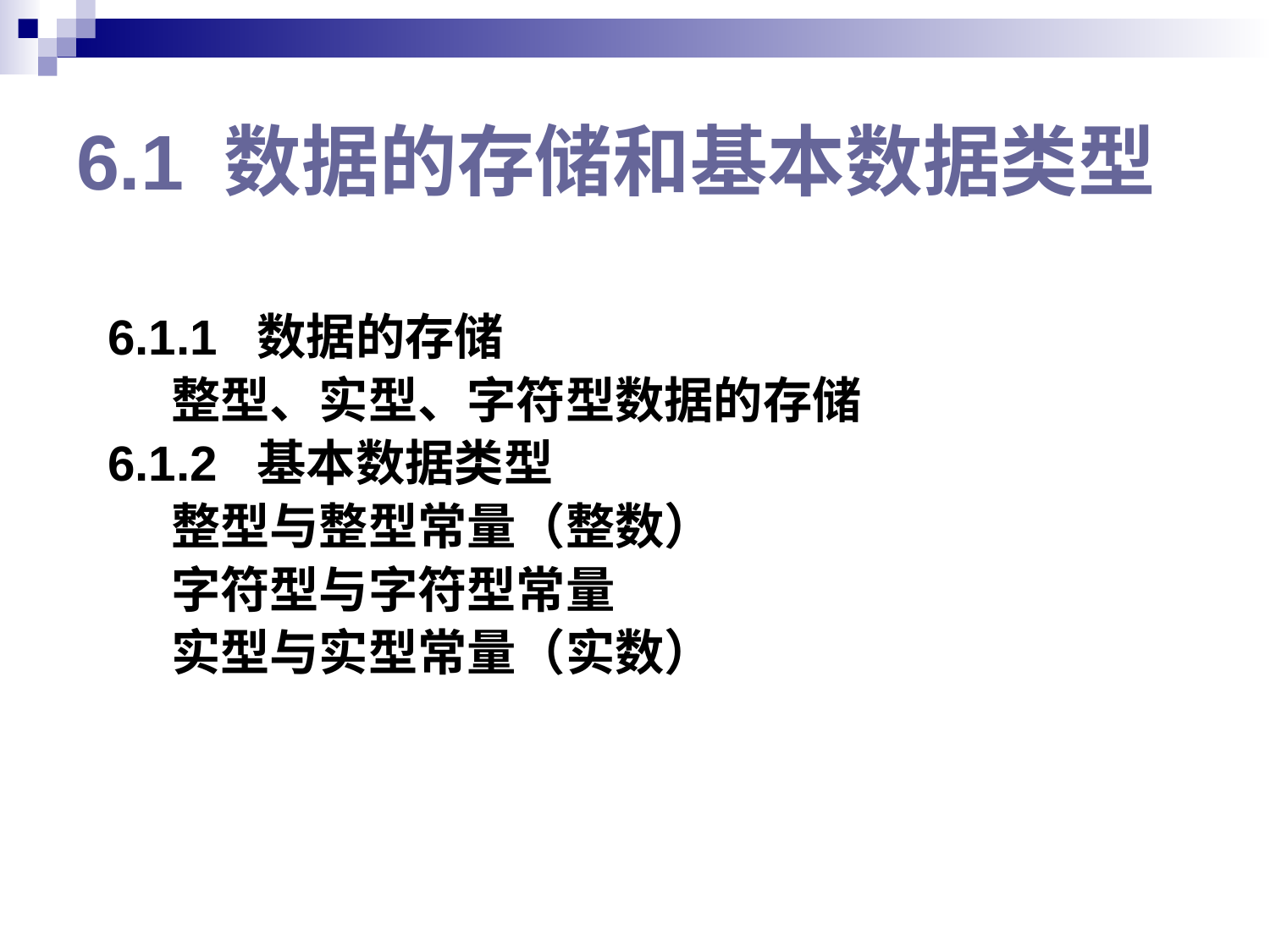

# 6.1 数据的存储和基本数据类型
6.1.1  数据的存储
整型、实型、字符型数据的存储
6.1.2  基本数据类型
整型与整型常量（整数）
字符型与字符型常量
实型与实型常量（实数）